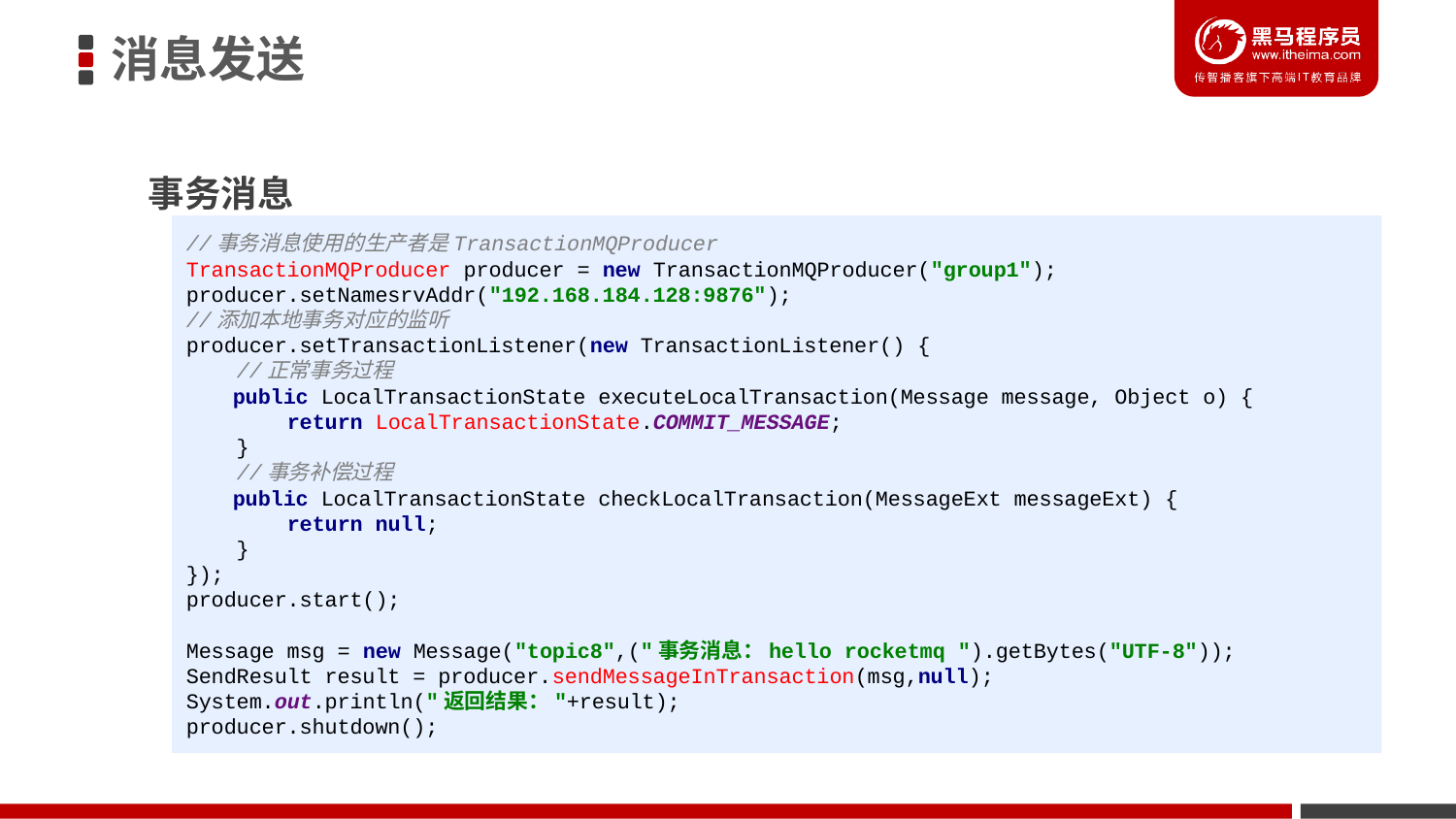

消息发送
事务消息
//事务消息使用的生产者是TransactionMQProducer
TransactionMQProducer producer = new TransactionMQProducer("group1");
producer.setNamesrvAddr("192.168.184.128:9876");
//添加本地事务对应的监听
producer.setTransactionListener(new TransactionListener() {
    //正常事务过程
         public LocalTransactionState executeLocalTransaction(Message message, Object o) {
        return LocalTransactionState.COMMIT_MESSAGE;
    }
    //事务补偿过程
         public LocalTransactionState checkLocalTransaction(MessageExt messageExt) {
        return null;
    }
});
producer.start();
Message msg = new Message("topic8",("事务消息：hello rocketmq ").getBytes("UTF-8"));
SendResult result = producer.sendMessageInTransaction(msg,null);
System.out.println("返回结果："+result);
producer.shutdown();